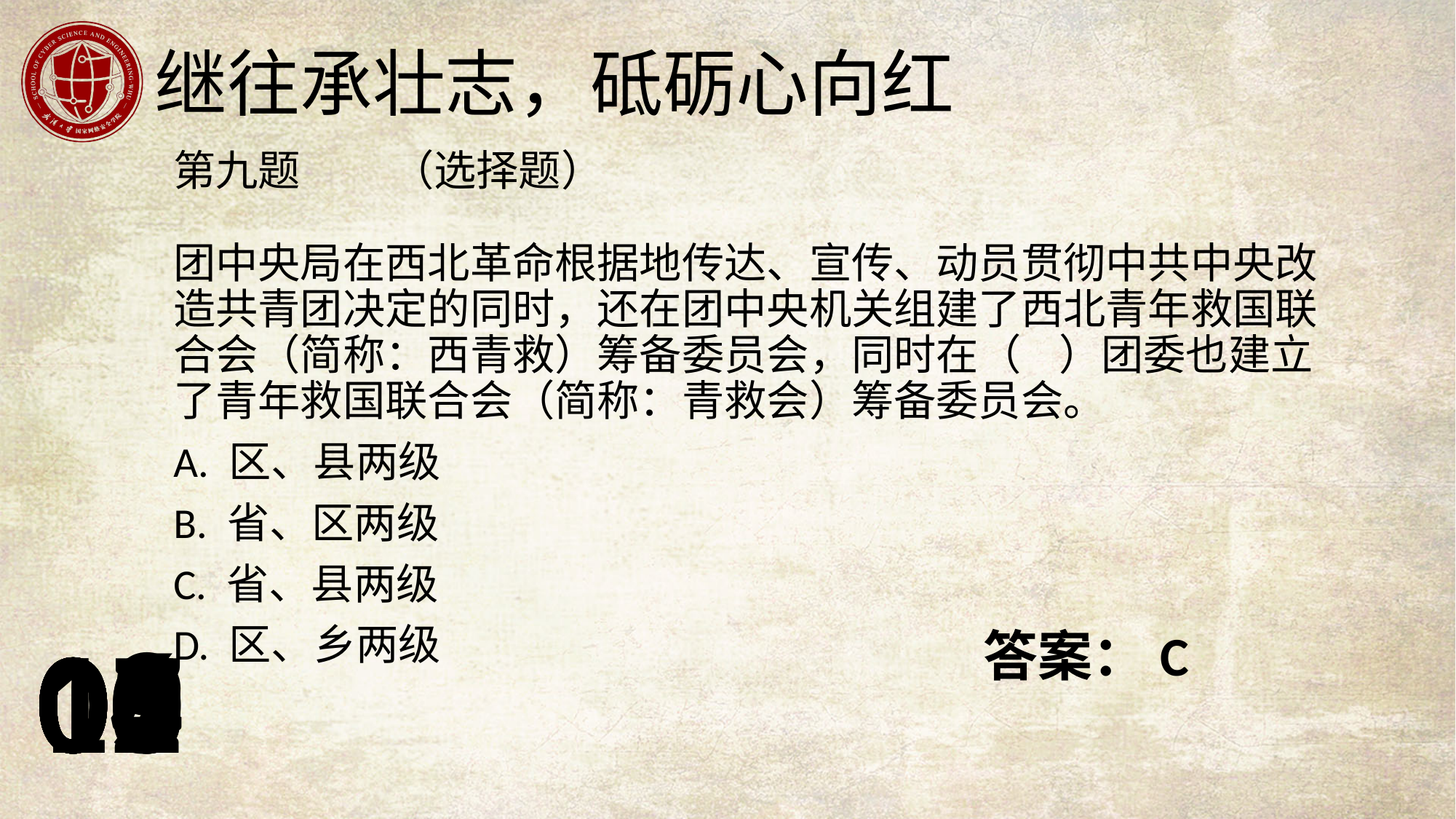

第九题	（选择题）
团中央局在西北革命根据地传达、宣传、动员贯彻中共中央改造共青团决定的同时，还在团中央机关组建了西北青年救国联合会（简称：西青救）筹备委员会，同时在（    ）团委也建立了青年救国联合会（简称：青救会）筹备委员会。
A. 区、县两级
B. 省、区两级
C. 省、县两级
D. 区、乡两级
答案：C